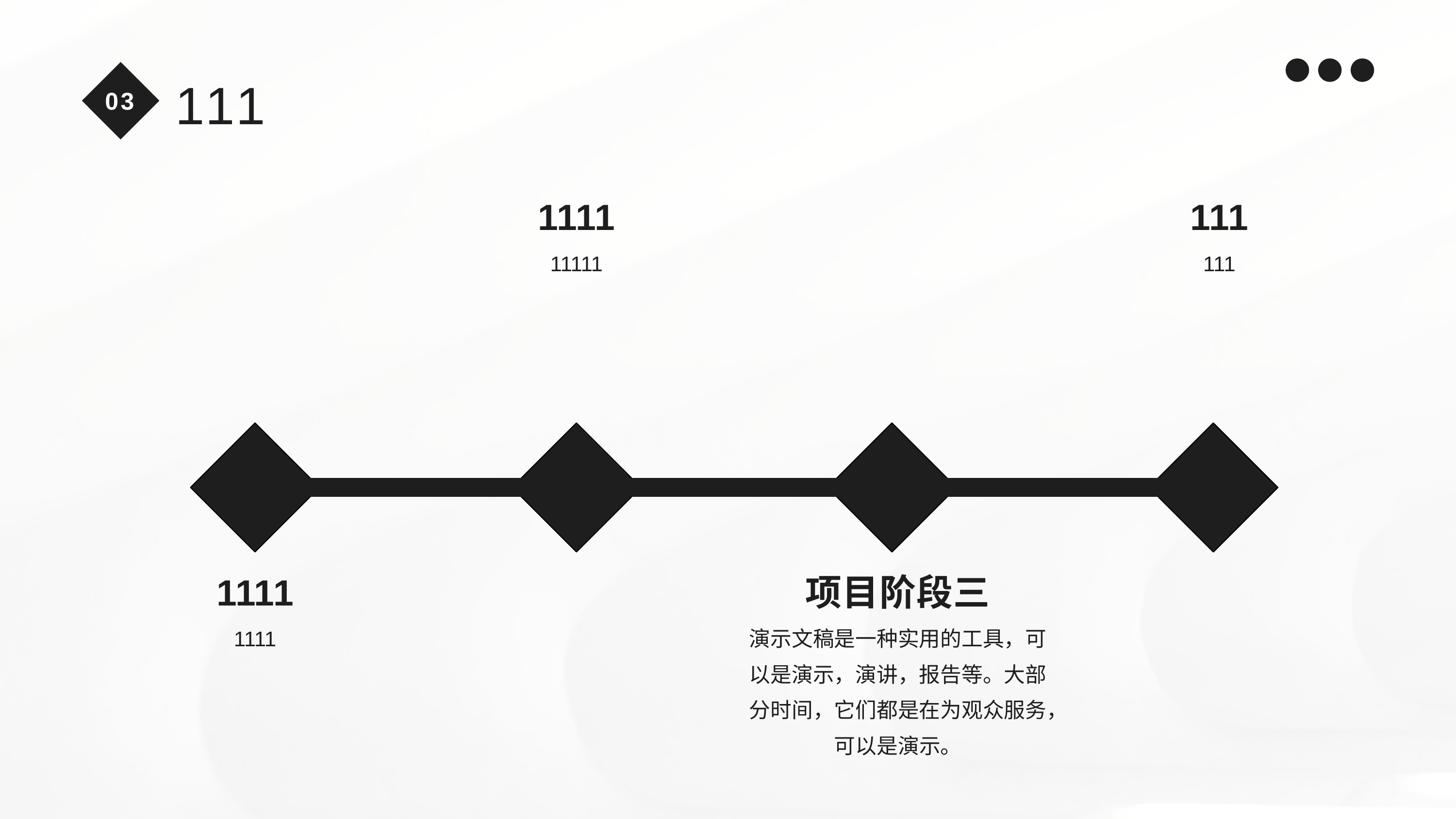

111

03
1111
111
11111
111

1111
项目阶段三
1111
演示文稿是一种实用的工具，可以是演示，演讲，报告等。大部分时间，它们都是在为观众服务，可以是演示。